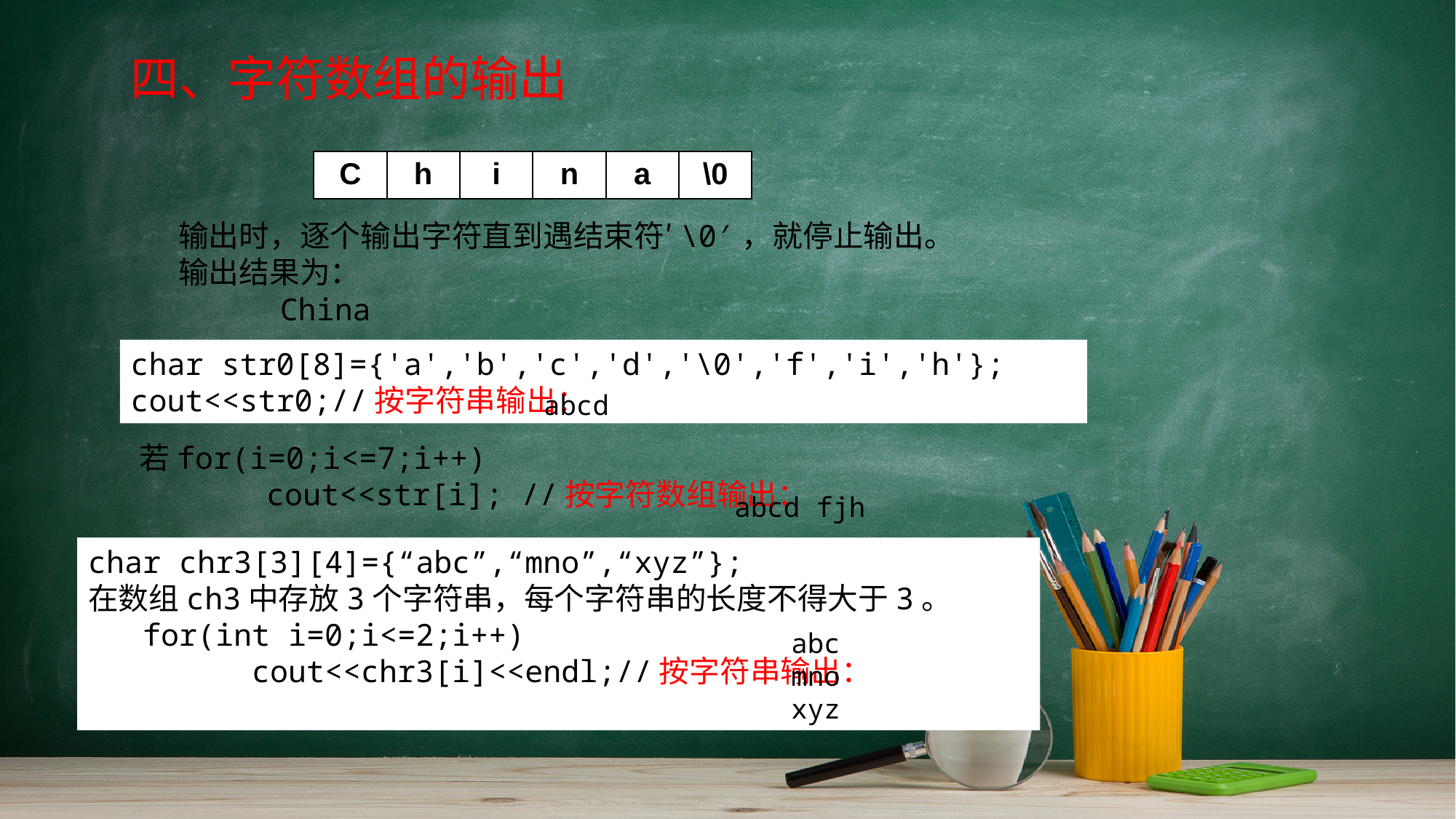

四、字符数组的输出
| C | h | i | n | a | \0 |
| --- | --- | --- | --- | --- | --- |
输出时，逐个输出字符直到遇结束符′\0′，就停止输出。
输出结果为：
              China
char str0[8]={'a','b','c','d','\0','f','i','h'};
cout<<str0;//按字符串输出：
abcd
若for(i=0;i<=7;i++)
       cout<<str[i]; //按字符数组输出：
abcd fjh
char chr3[3][4]={“abc”,“mno”,“xyz”};
在数组ch3中存放3个字符串，每个字符串的长度不得大于3。
   for(int i=0;i<=2;i++)
	   cout<<chr3[i]<<endl;//按字符串输出：

abc
mno
xyz